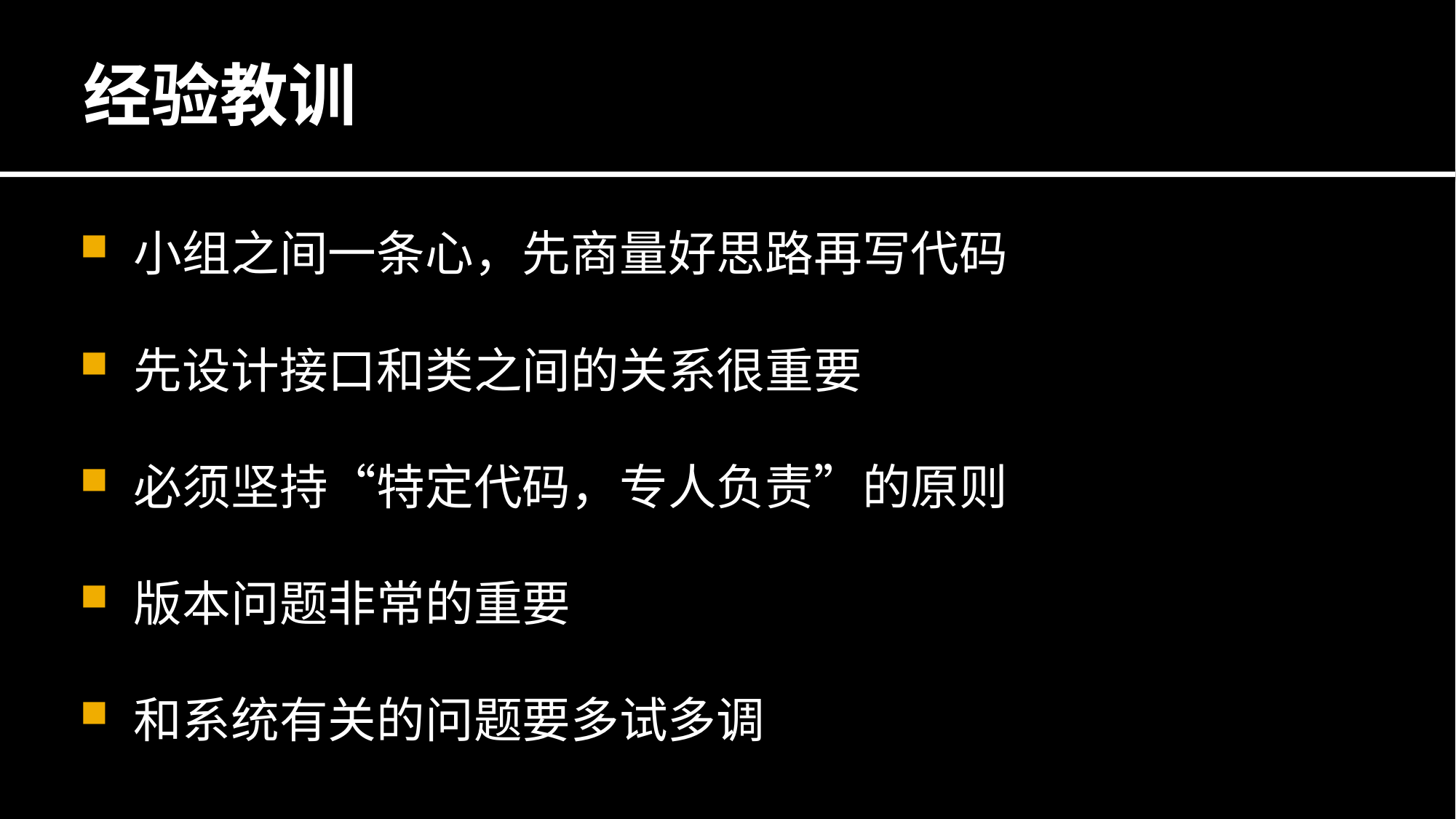

# 经验教训
小组之间一条心，先商量好思路再写代码

先设计接口和类之间的关系很重要

必须坚持“特定代码，专人负责”的原则

版本问题非常的重要

和系统有关的问题要多试多调